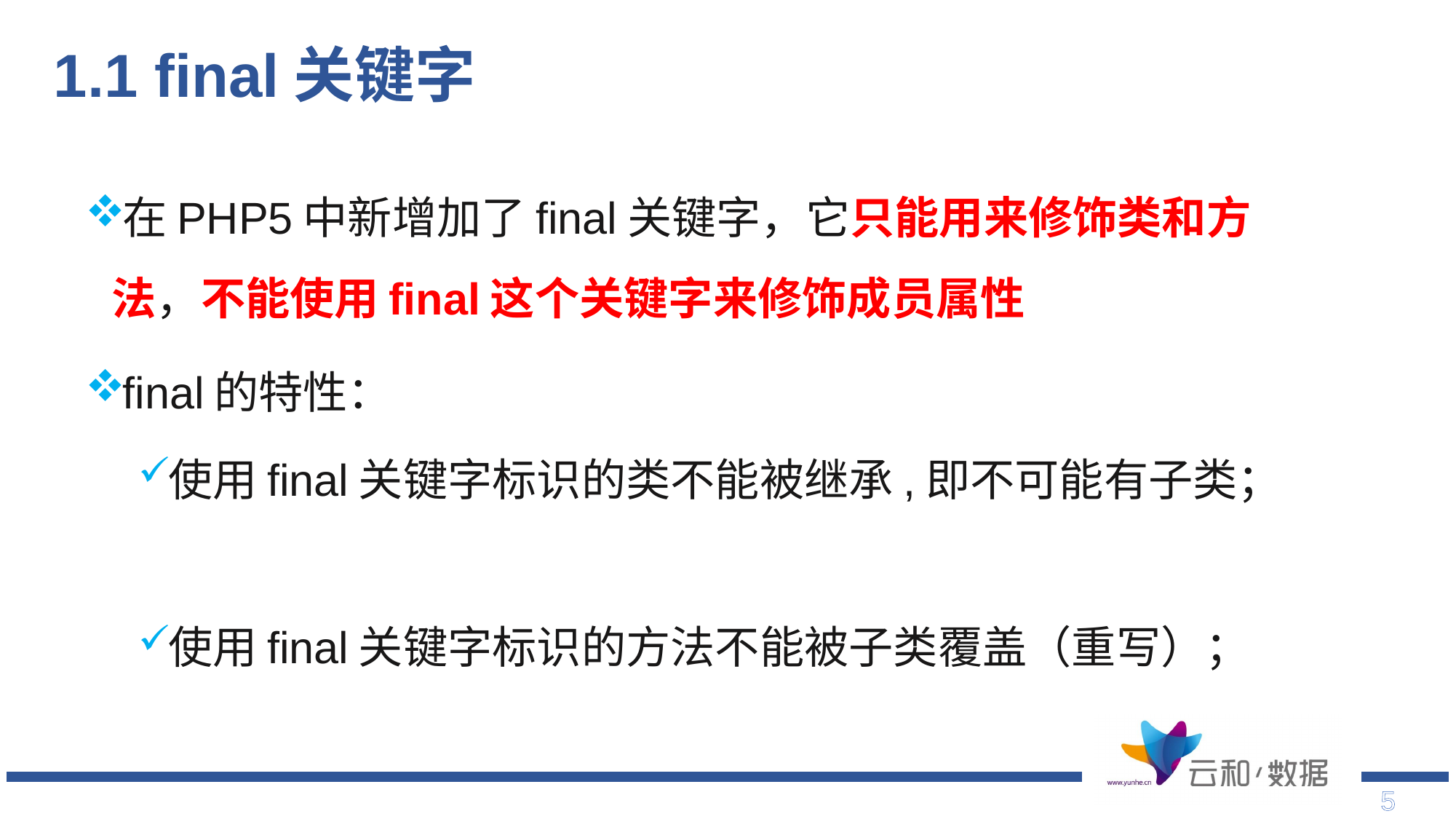

# 1.1 final关键字
在PHP5中新增加了final关键字，它只能用来修饰类和方法，不能使用final这个关键字来修饰成员属性
final的特性：
使用final关键字标识的类不能被继承,即不可能有子类；
使用final关键字标识的方法不能被子类覆盖（重写）；